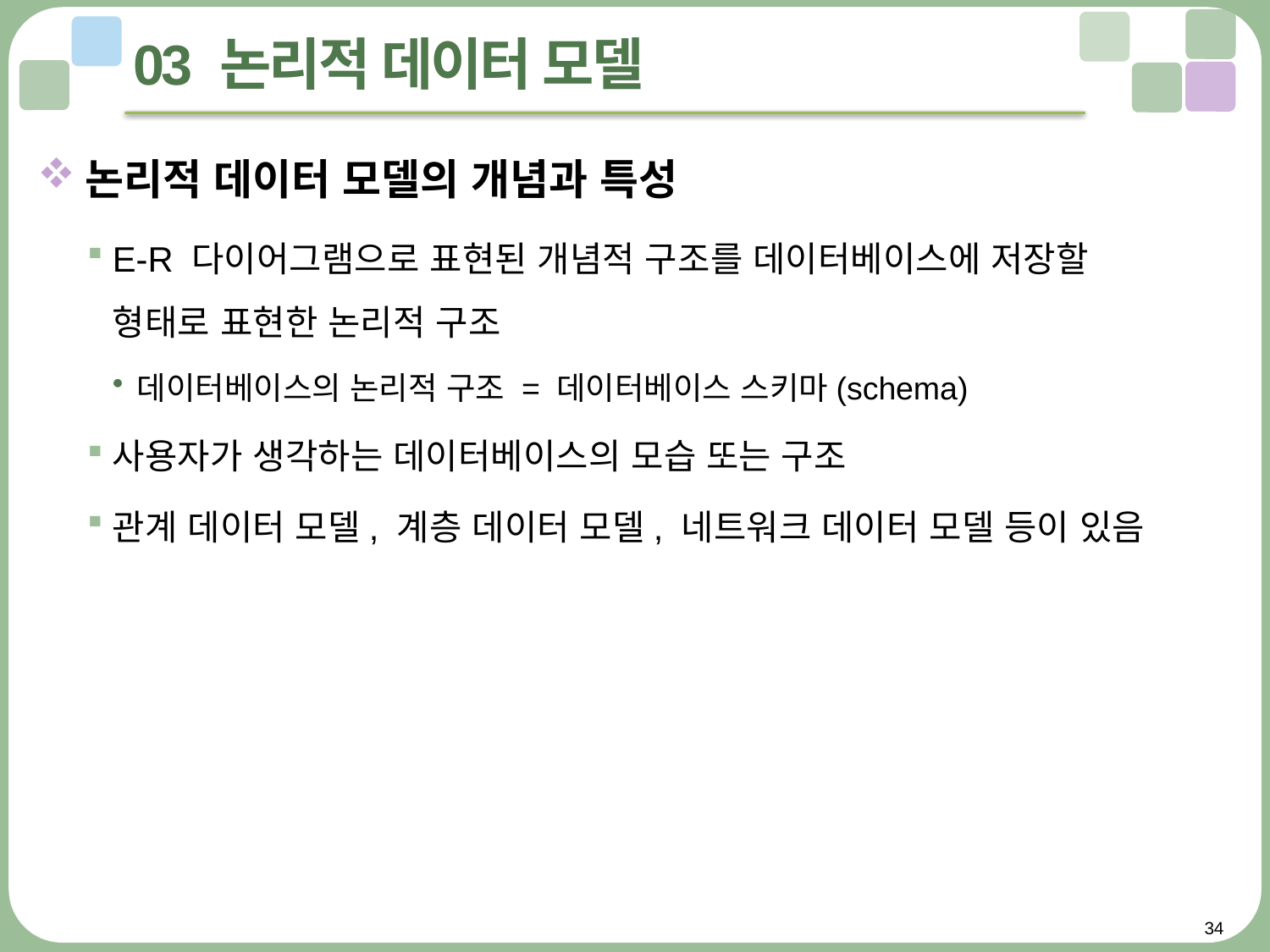

# 03 논리적 데이터 모델
논리적 데이터 모델의 개념과 특성
E-R 다이어그램으로 표현된 개념적 구조를 데이터베이스에 저장할
형태로 표현한 논리적 구조
데이터베이스의 논리적 구조 = 데이터베이스 스키마(schema)
사용자가 생각하는 데이터베이스의 모습 또는 구조
관계 데이터 모델, 계층 데이터 모델, 네트워크 데이터 모델 등이 있음